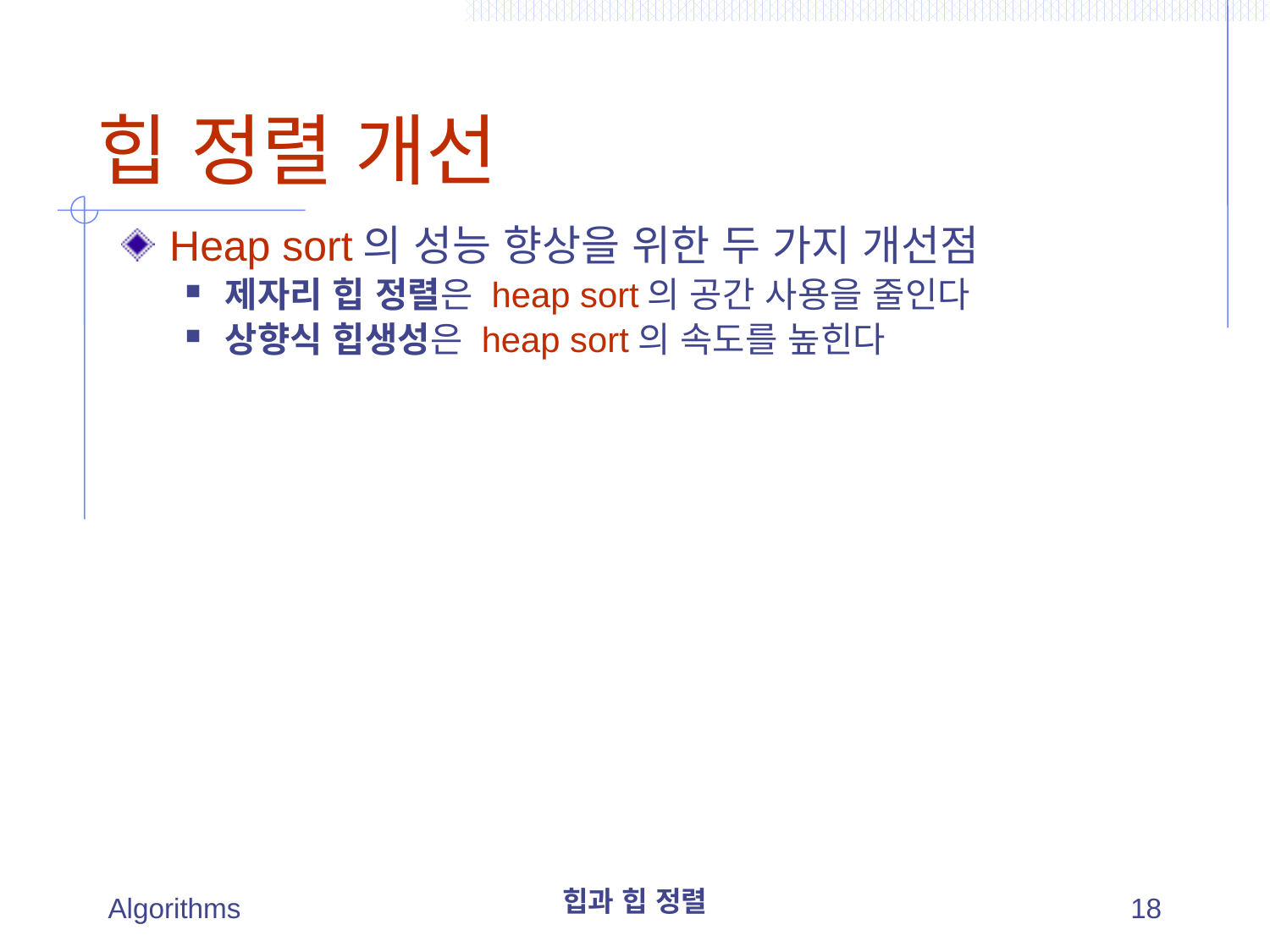

# 힙 정렬 개선
Heap sort의 성능 향상을 위한 두 가지 개선점
제자리 힙 정렬은 heap sort의 공간 사용을 줄인다
상향식 힙생성은 heap sort의 속도를 높힌다
Algorithms
힙과 힙 정렬
18